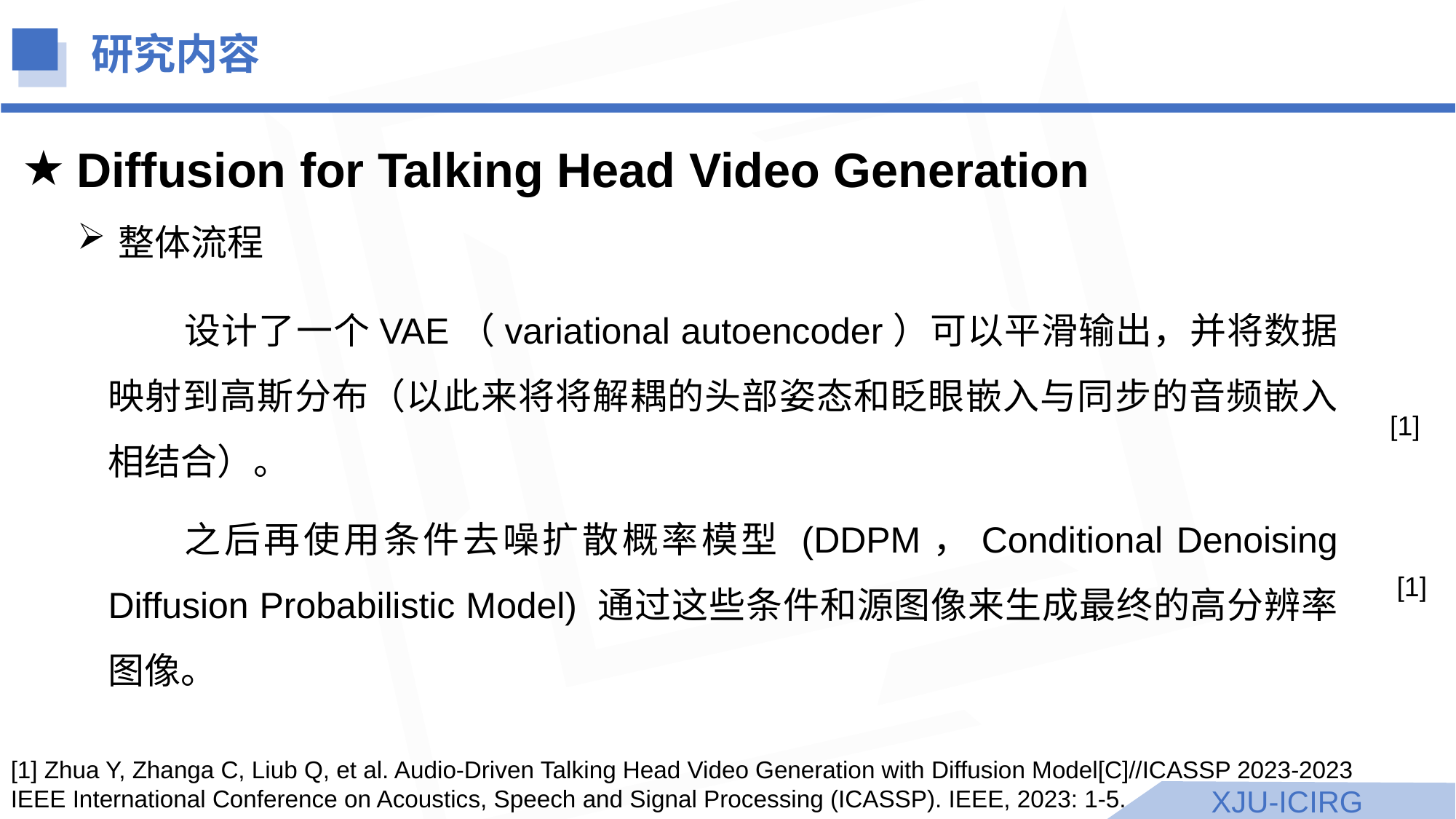

研究内容

Diffusion for Talking Head Video Generation
整体流程
设计了一个VAE（variational autoencoder）可以平滑输出，并将数据映射到高斯分布（以此来将将解耦的头部姿态和眨眼嵌入与同步的音频嵌入相结合）。
之后再使用条件去噪扩散概率模型 (DDPM，Conditional Denoising Diffusion Probabilistic Model) 通过这些条件和源图像来生成最终的高分辨率图像。
[1]
[1]
[1] Zhua Y, Zhanga C, Liub Q, et al. Audio-Driven Talking Head Video Generation with Diffusion Model[C]//ICASSP 2023-2023 IEEE International Conference on Acoustics, Speech and Signal Processing (ICASSP). IEEE, 2023: 1-5.
XJU-ICIRG